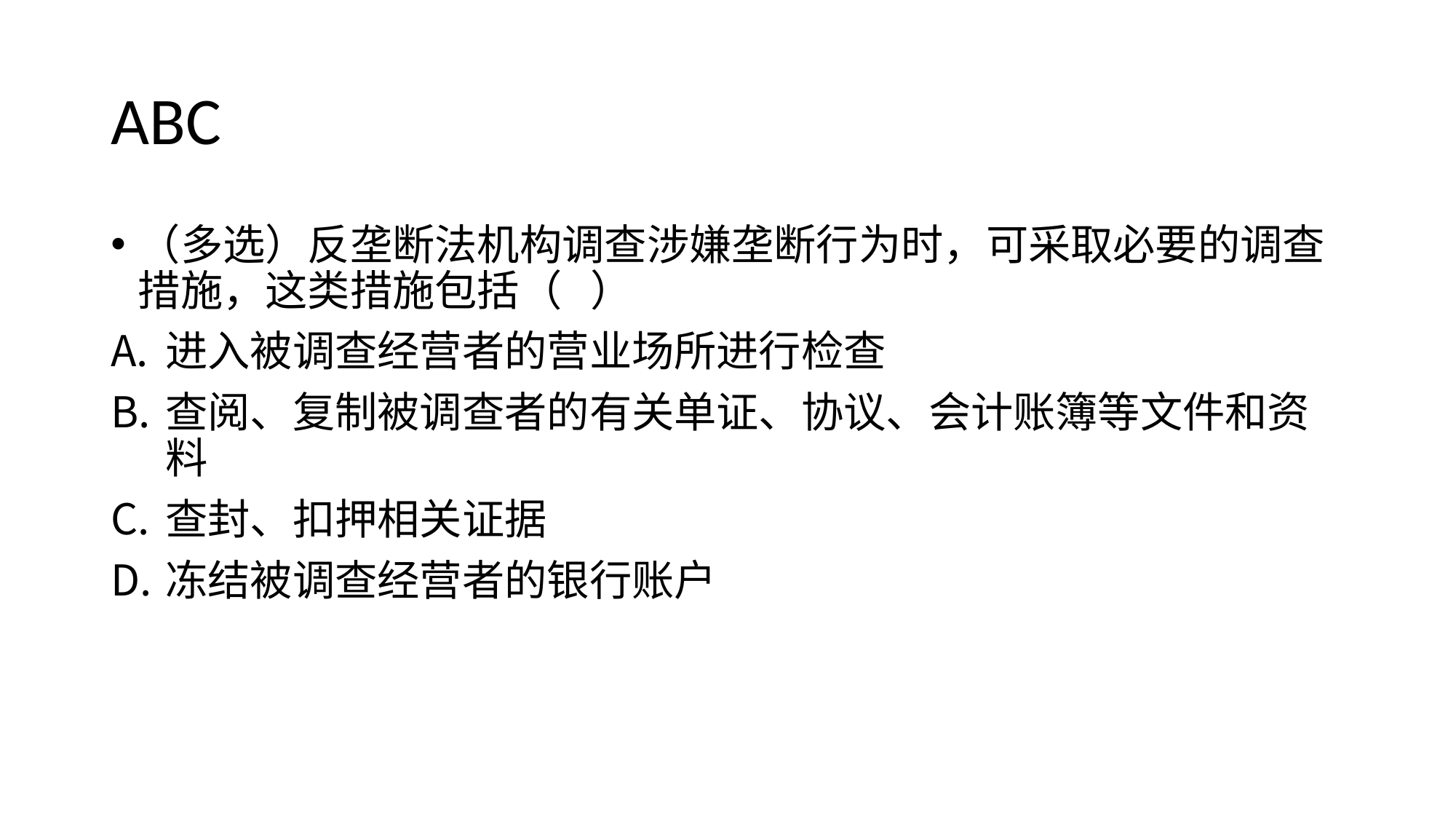

# ABC
（多选）反垄断法机构调查涉嫌垄断行为时，可采取必要的调查措施，这类措施包括（   ）
进入被调查经营者的营业场所进行检查
查阅、复制被调查者的有关单证、协议、会计账簿等文件和资料
查封、扣押相关证据
冻结被调查经营者的银行账户